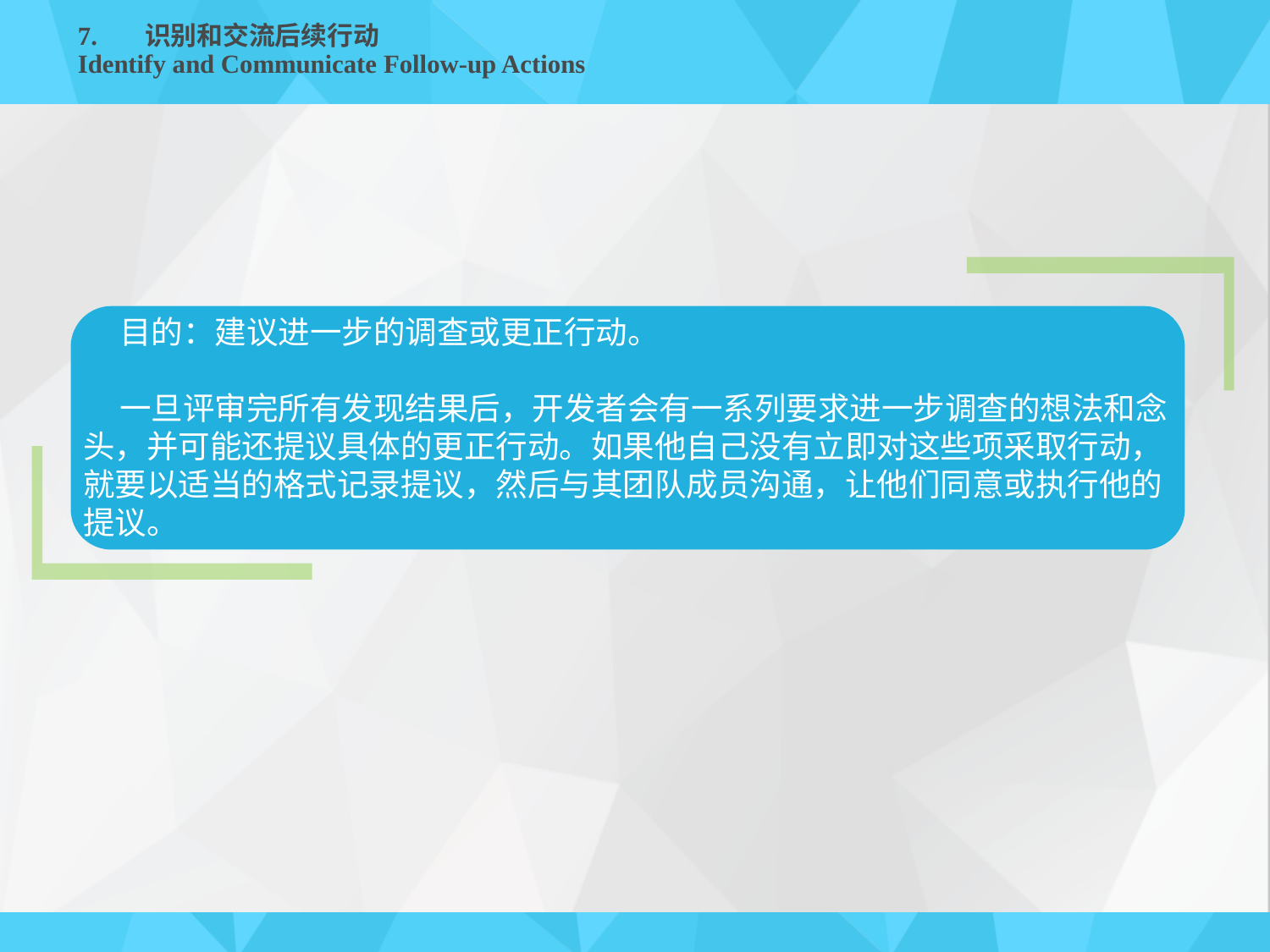

# 7.	识别和交流后续行动 Identify and Communicate Follow-up Actions

    目的：建议进一步的调查或更正行动。

    一旦评审完所有发现结果后，开发者会有一系列要求进一步调查的想法和念头，并可能还提议具体的更正行动。如果他自己没有立即对这些项采取行动，就要以适当的格式记录提议，然后与其团队成员沟通，让他们同意或执行他的提议。